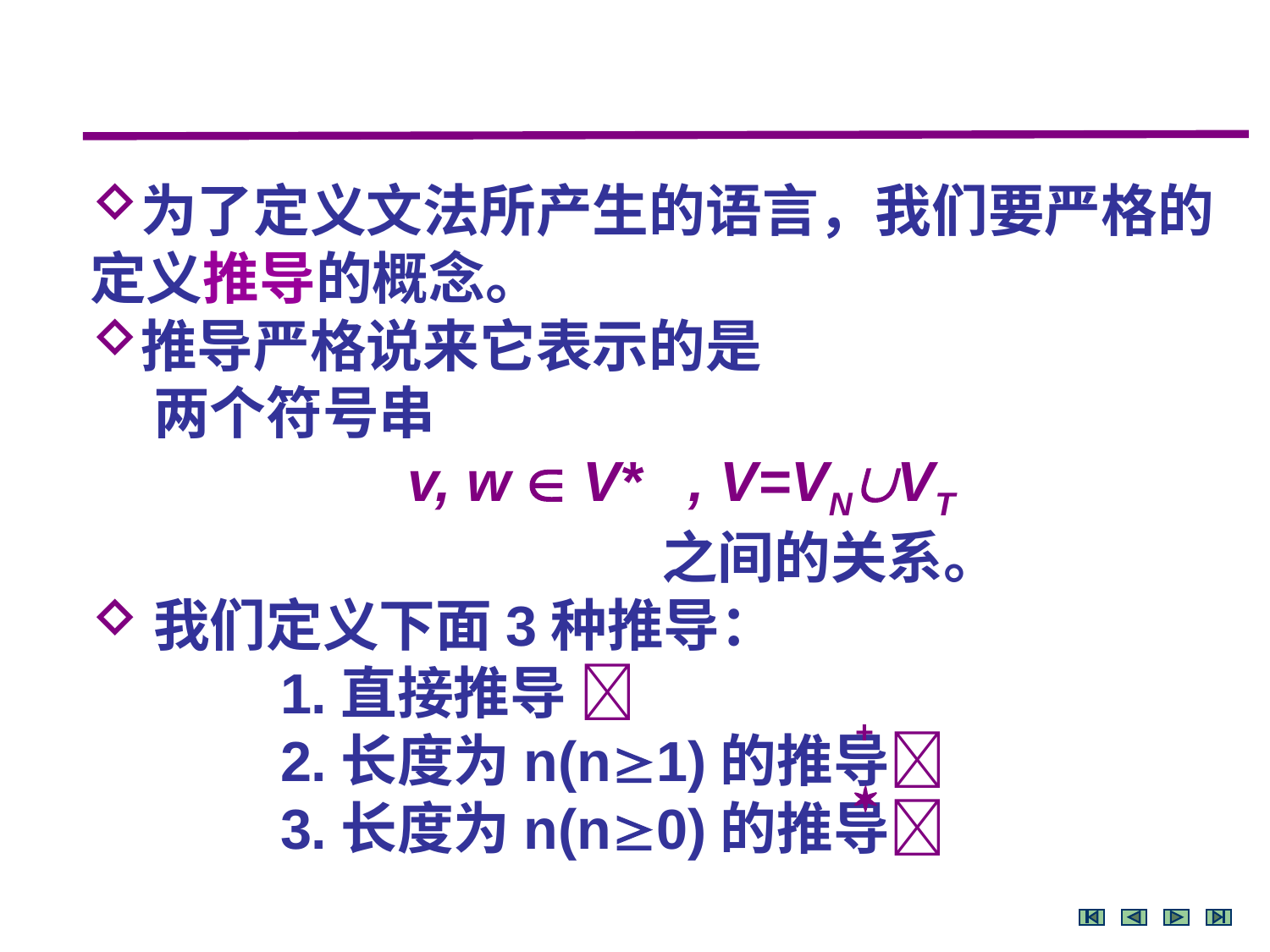

为了定义文法所产生的语言，我们要严格的定义推导的概念。
推导严格说来它表示的是
两个符号串
		v, w ∈ V*   , V=VN∪VT
				之间的关系。
我们定义下面3种推导：
1.直接推导 ⇒
2.长度为n(n≥1)的推导⇒
3.长度为n(n≥0)的推导⇒
+
∗